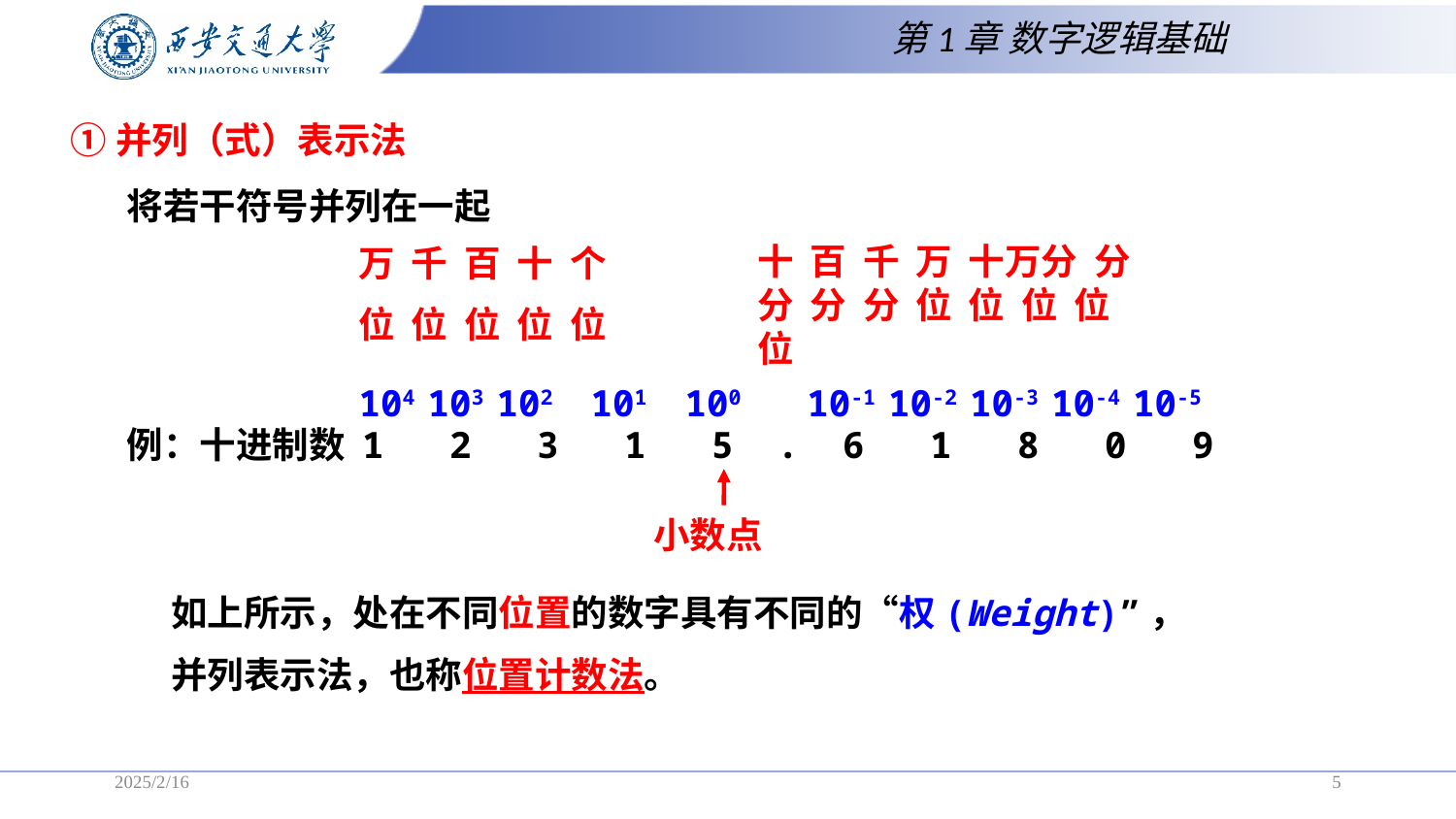

第1章 数字逻辑基础
# ①并列（式）表示法
将若干符号并列在一起
十  百  千  万  十万分  分  分  分  分  位  位  位  位  位
万  千  百  十  个
位  位  位  位  位
104 103 102   101   100   10-1 10-2 10-3 10-4 10-5
例：十进制数 1   2   3   1   5  .  6   1   8   0   9

小数点
        如上所示，处在不同位置的数字具有不同的“权(Weight)”，
        并列表示法，也称位置计数法。
2025/2/16
5